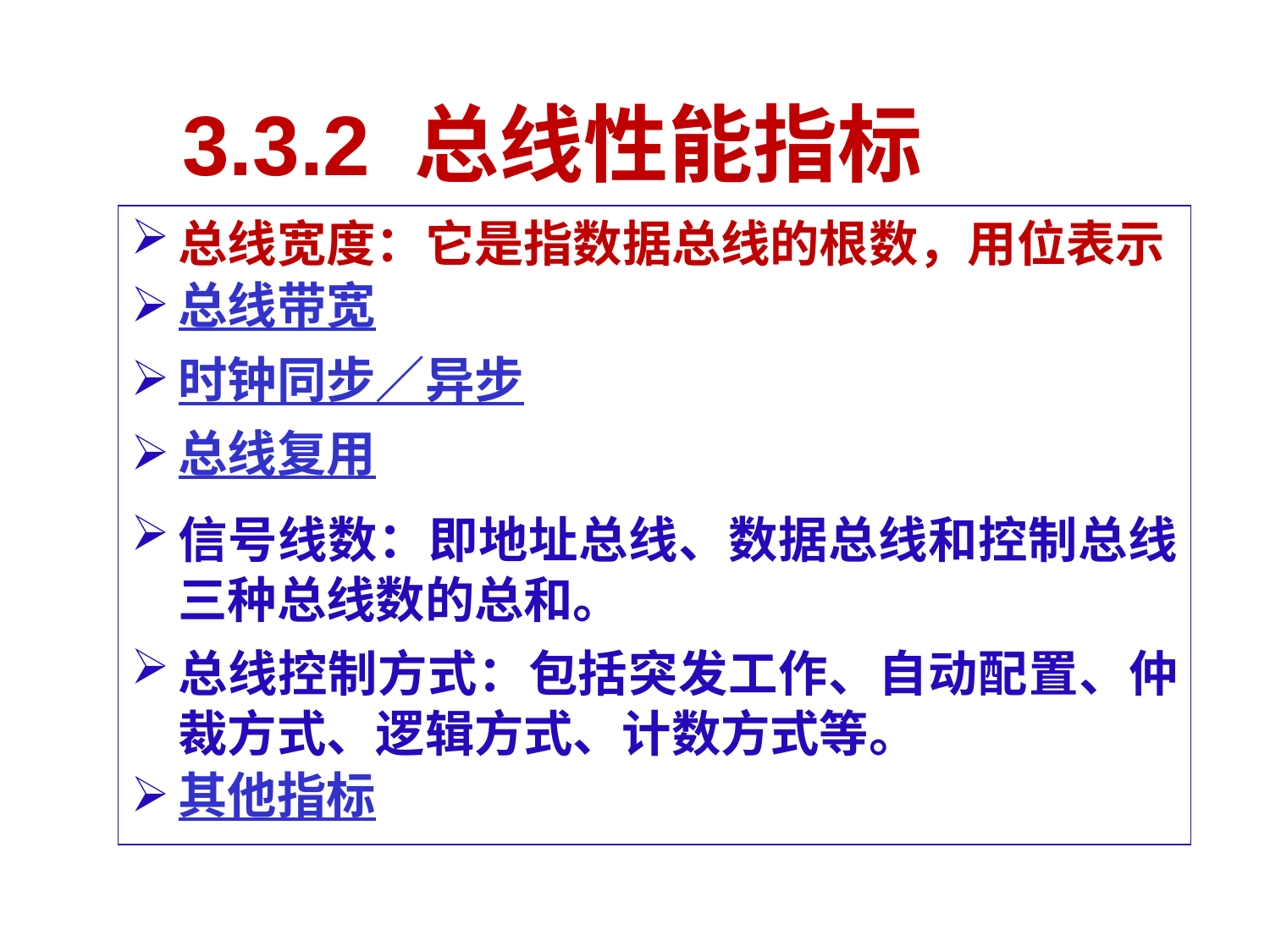

# 3.3.2 总线性能指标
总线宽度：它是指数据总线的根数，用位表示
总线带宽
时钟同步／异步
总线复用
信号线数：即地址总线、数据总线和控制总线三种总线数的总和。
总线控制方式：包括突发工作、自动配置、仲裁方式、逻辑方式、计数方式等。
其他指标